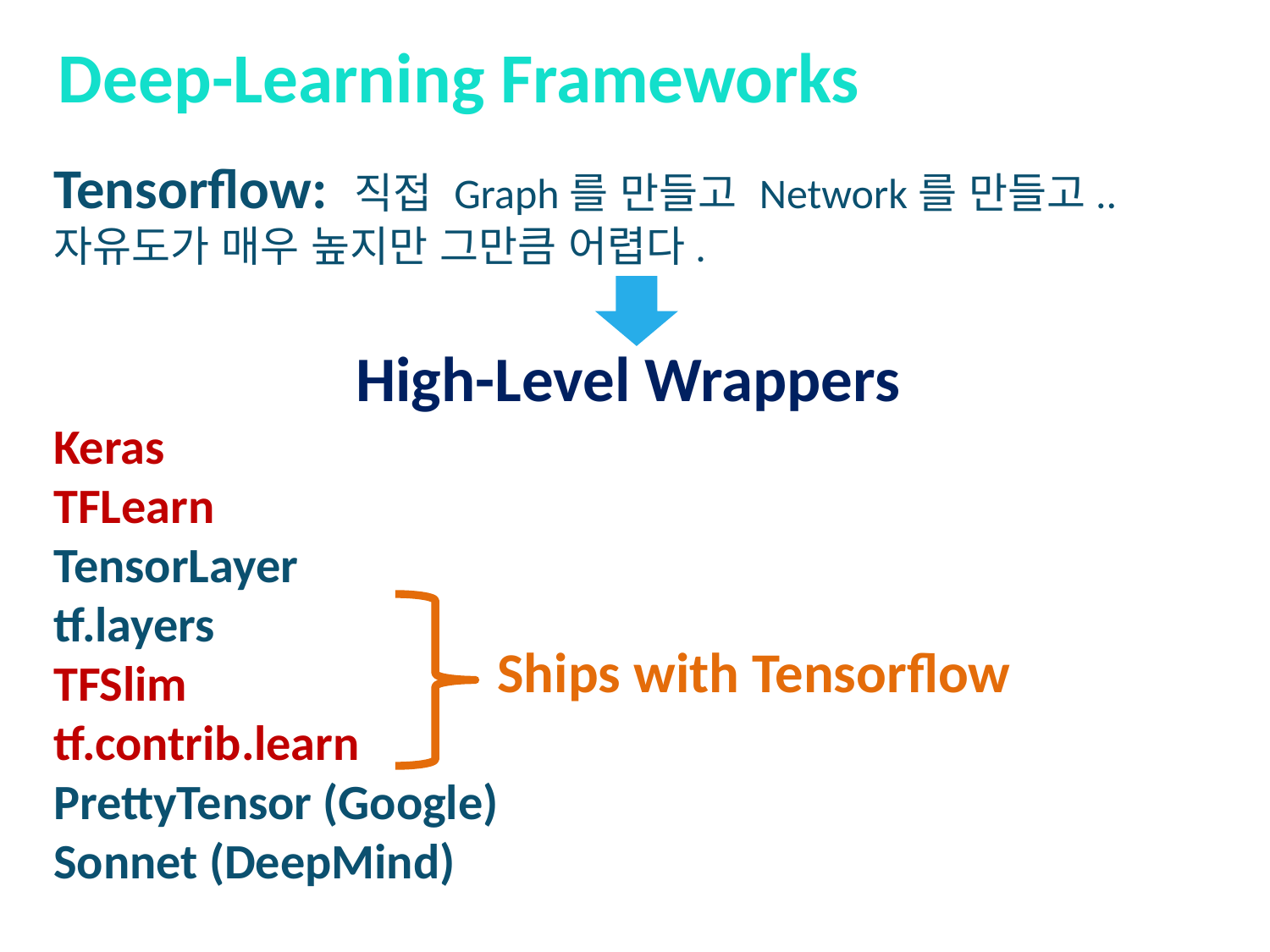

Deep-Learning Frameworks
Tensorflow: 직접 Graph를 만들고 Network를 만들고.. 자유도가 매우 높지만 그만큼 어렵다.

High-Level Wrappers
Keras
TFLearn
TensorLayer
tf.layers
TFSlim
tf.contrib.learn
PrettyTensor (Google)
Sonnet (DeepMind)

Ships with Tensorflow